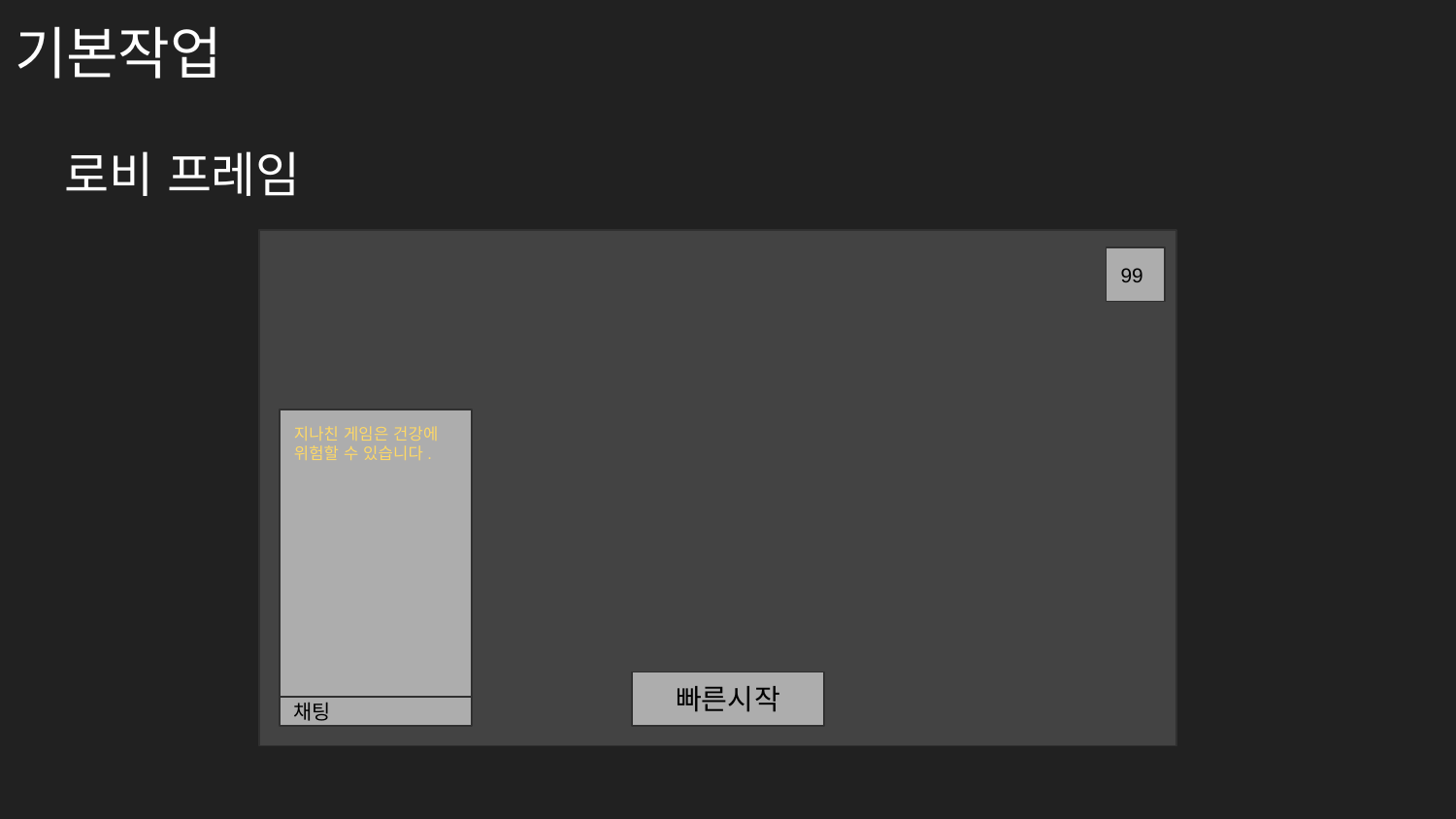

# 기본작업
로비 프레임

99
지나친 게임은 건강에 위험할 수 있습니다.
빠른시작
채팅